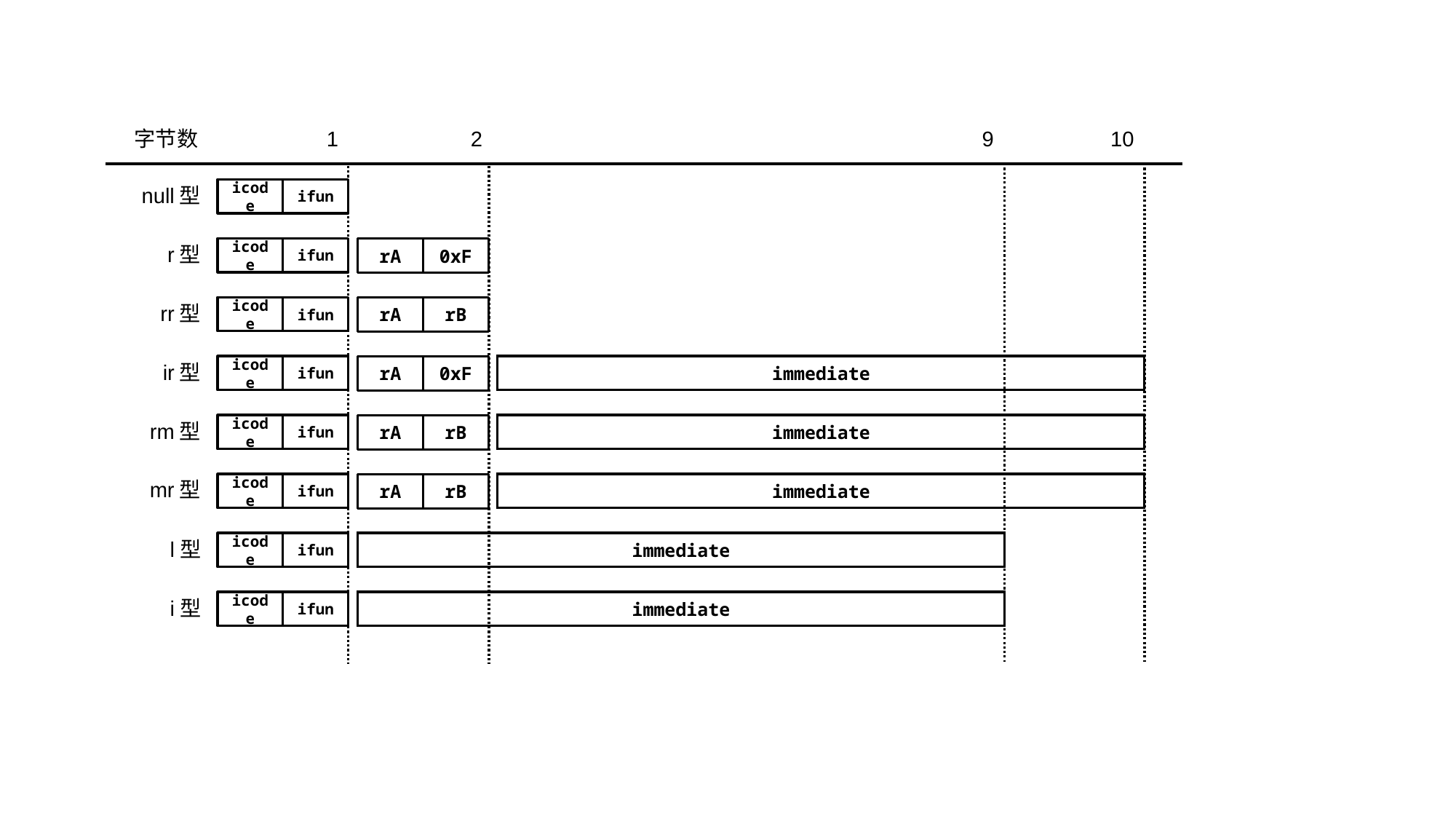

字节数
9
10
1
2
null型
icode
ifun
r型
icode
ifun
rA
0xF
rr型
icode
ifun
rA
rB
ir型
icode
ifun
immediate
rA
0xF
rm型
icode
ifun
immediate
rA
rB
mr型
icode
ifun
immediate
rA
rB
l型
icode
ifun
immediate
i型
icode
ifun
immediate